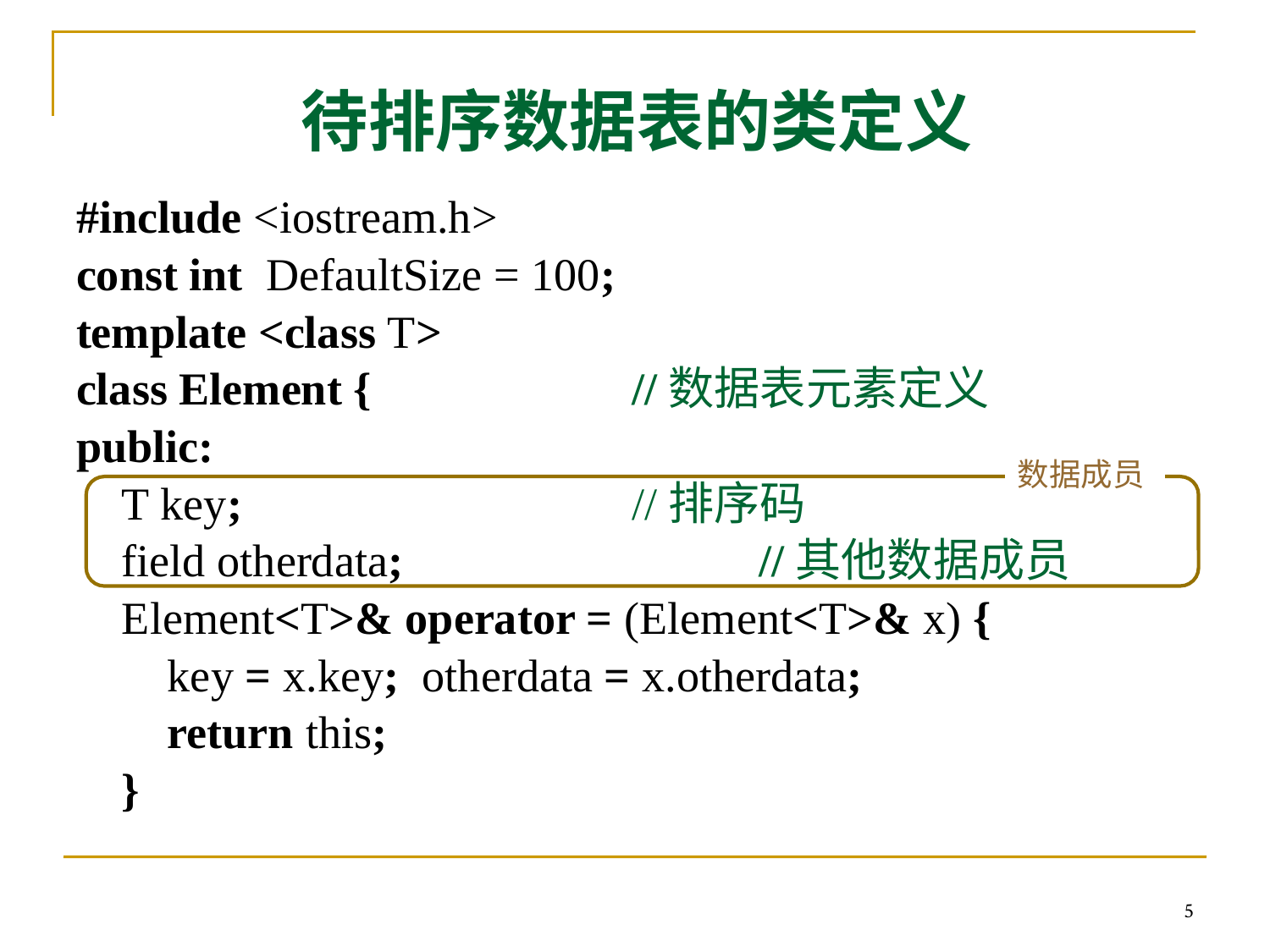

# 待排序数据表的类定义
#include <iostream.h>
const int  DefaultSize = 100;
template <class T>
class Element {			//数据表元素定义
public:
    T key;				//排序码
    field otherdata;			//其他数据成员
    Element<T>& operator = (Element<T>& x) {
        key = x.key;  otherdata = x.otherdata;
        return this;
    }
数据成员

5